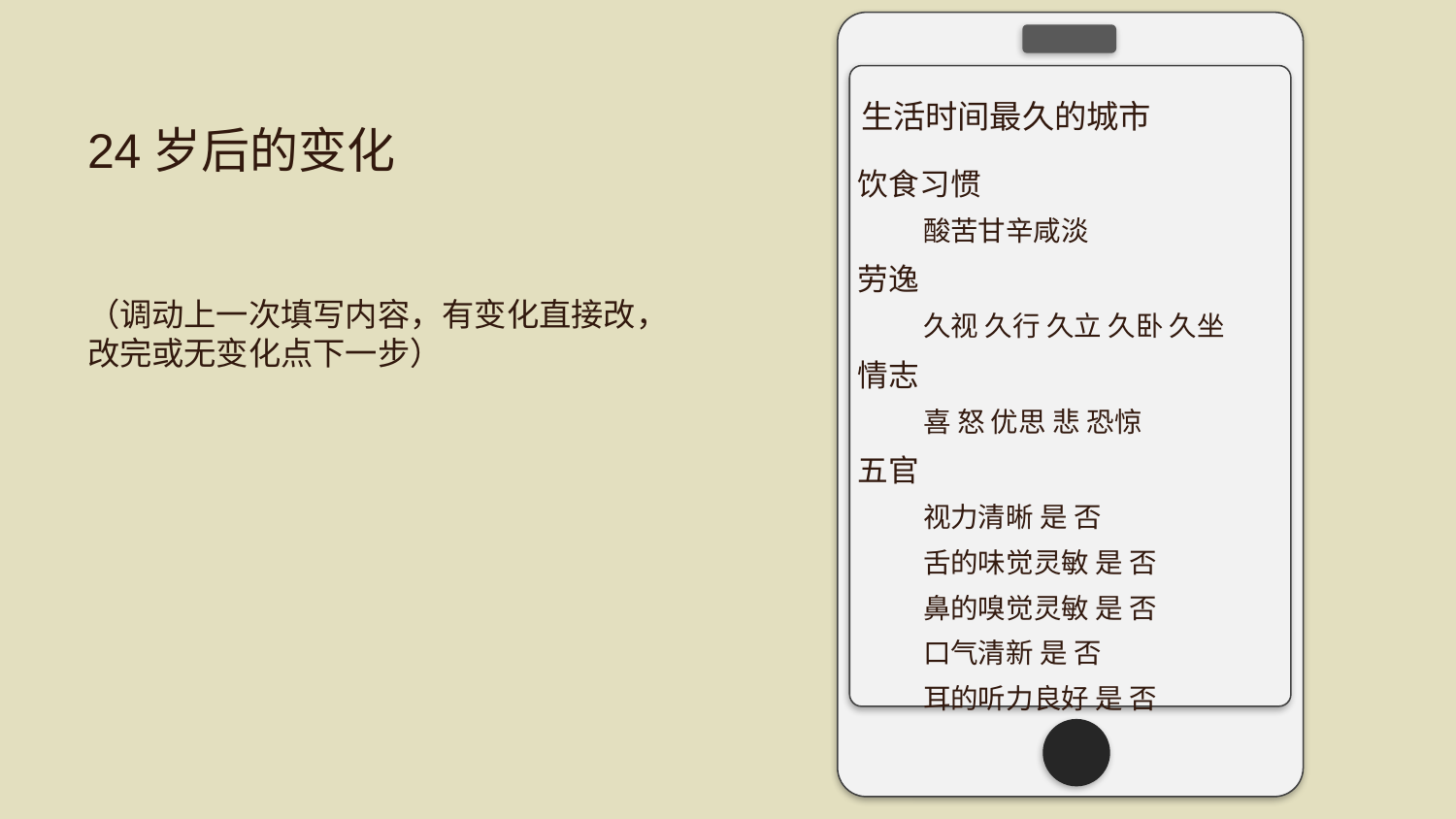

# 24岁后的变化 （调动上一次填写内容，有变化直接改，改完或无变化点下一步）
生活时间最久的城市

饮食习惯
酸苦甘辛咸淡
劳逸
久视 久行 久立 久卧 久坐
情志
喜 怒 优思 悲 恐惊
五官
视力清晰 是 否
舌的味觉灵敏 是 否
鼻的嗅觉灵敏 是 否
口气清新 是 否
耳的听力良好 是 否